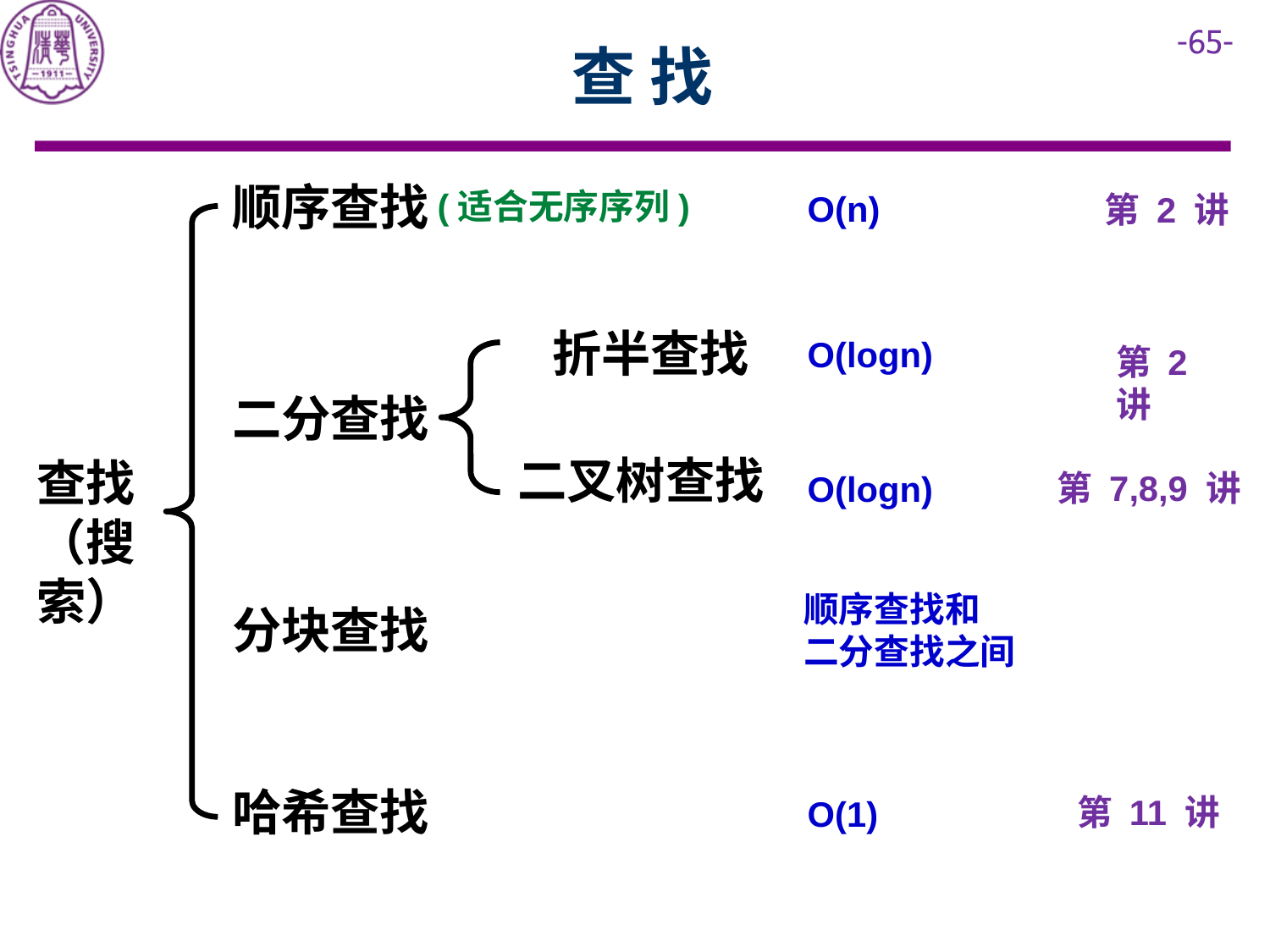

# 查 找
顺序查找
(适合无序序列)
O(n)
第 2 讲

折半查找
O(logn)
第 2 讲

二分查找
二叉树查找
查找
（搜索）
第 7,8,9 讲
O(logn)
顺序查找和
二分查找之间
分块查找
哈希查找
第 11 讲
O(1)